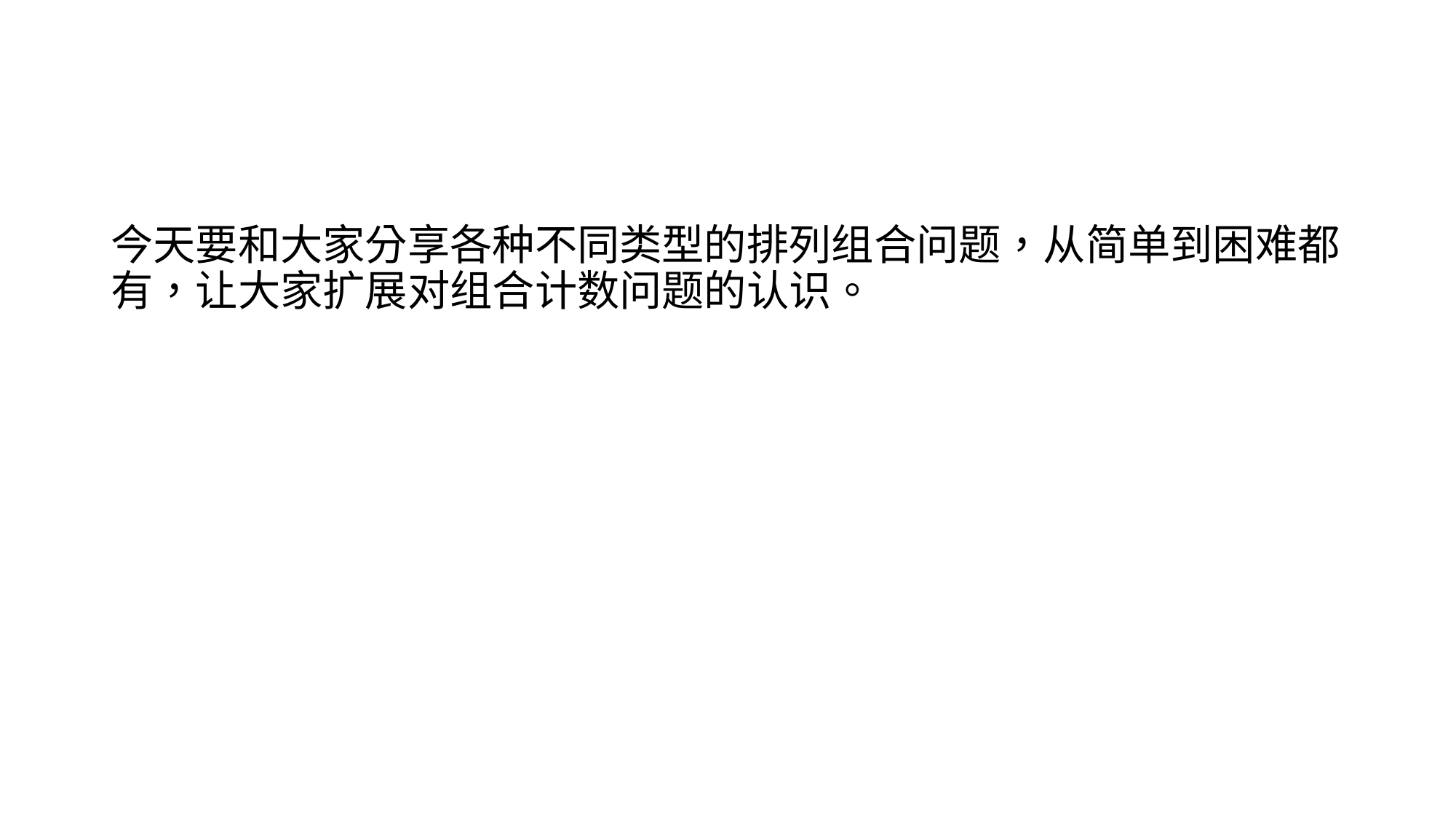

今天要和大家分享各种不同类型的排列组合问题，从简单到困难都有，让大家扩展对组合计数问题的认识。